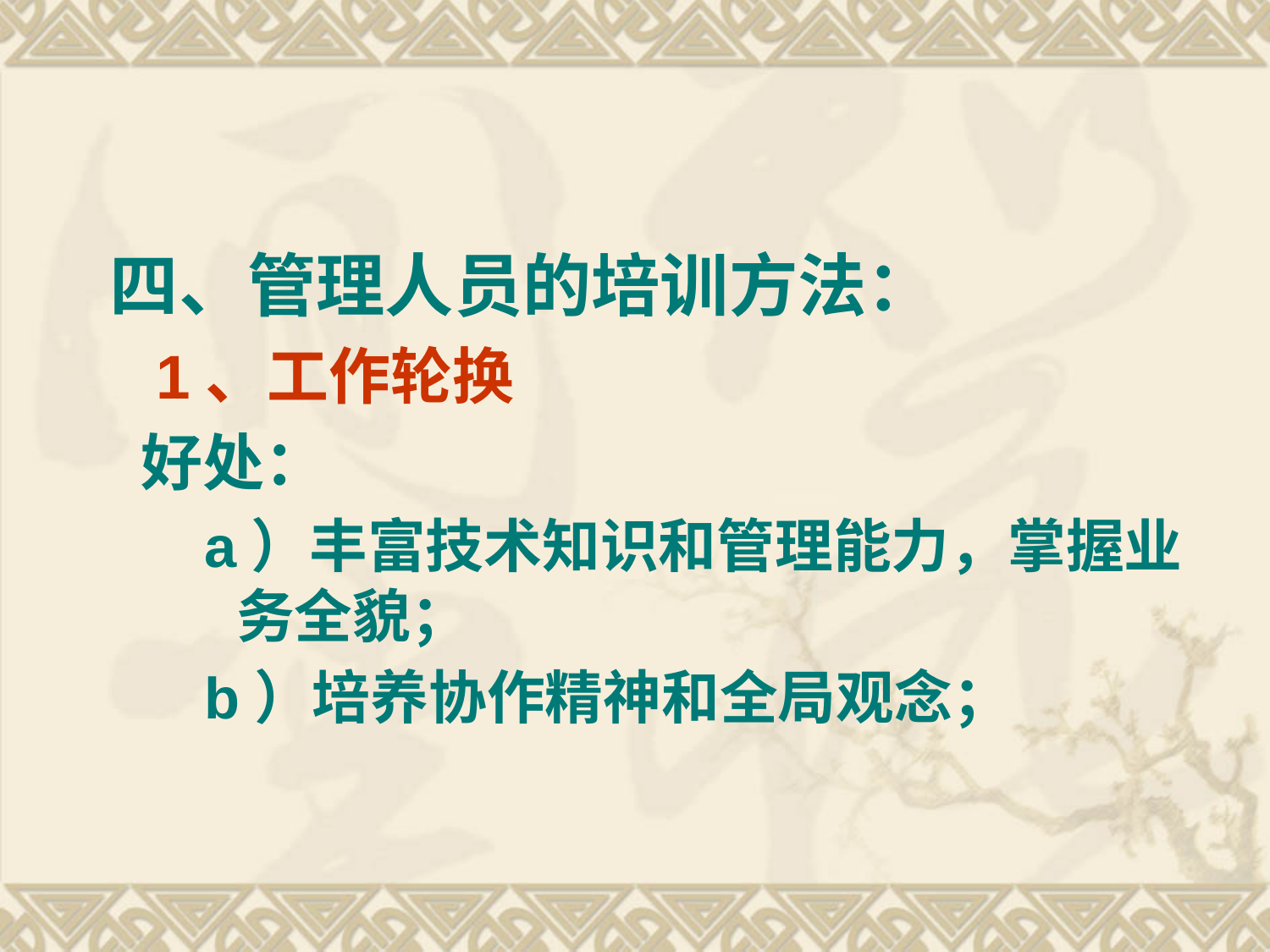

#
 四、管理人员的培训方法：
     1、工作轮换
好处：
a）丰富技术知识和管理能力，掌握业务全貌；
b）培养协作精神和全局观念；